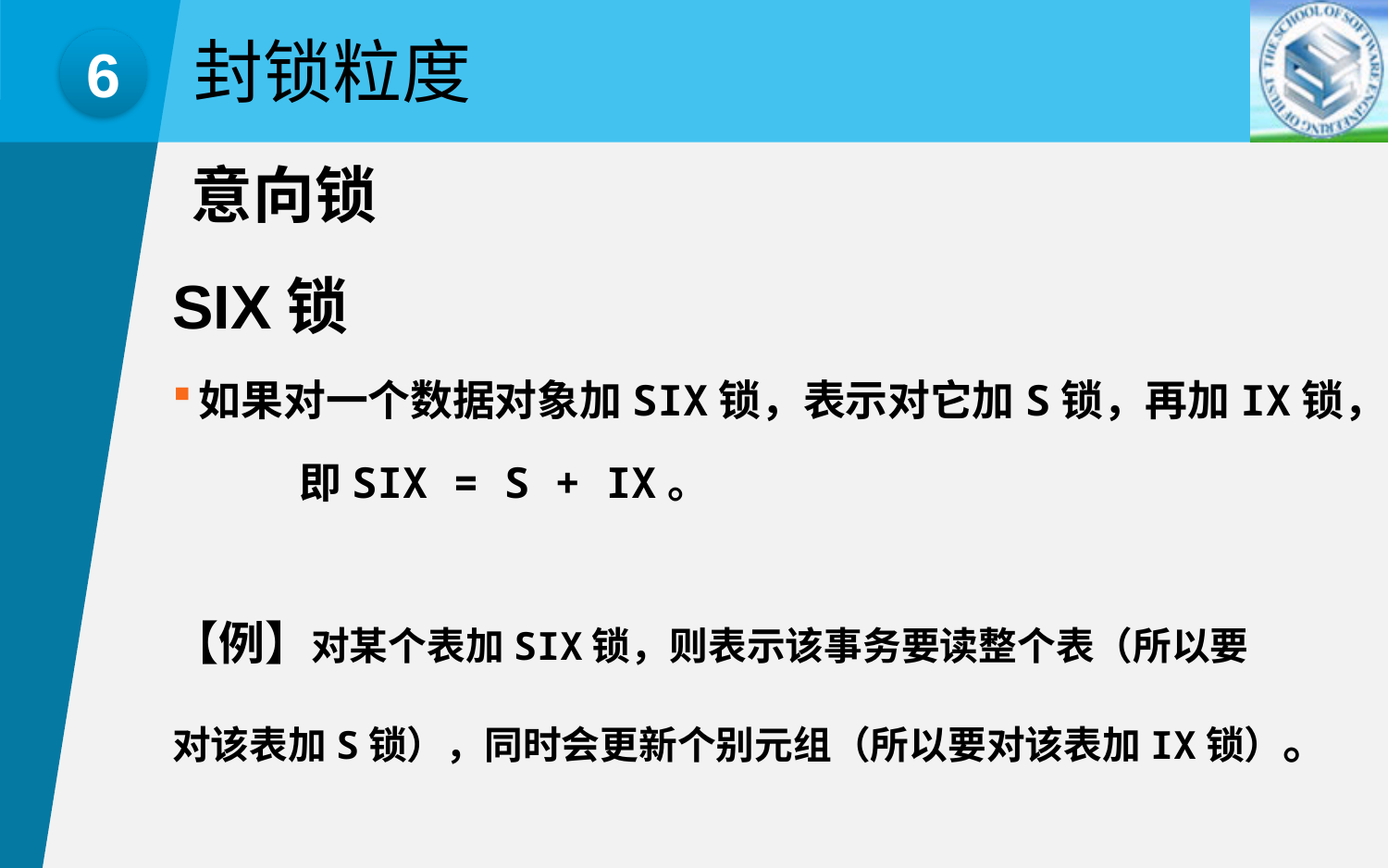

封锁粒度
6
意向锁
SIX锁
如果对一个数据对象加SIX锁，表示对它加S锁，再加IX锁，
            即SIX = S + IX。

【例】对某个表加SIX锁，则表示该事务要读整个表（所以要
对该表加S锁），同时会更新个别元组（所以要对该表加IX锁）。